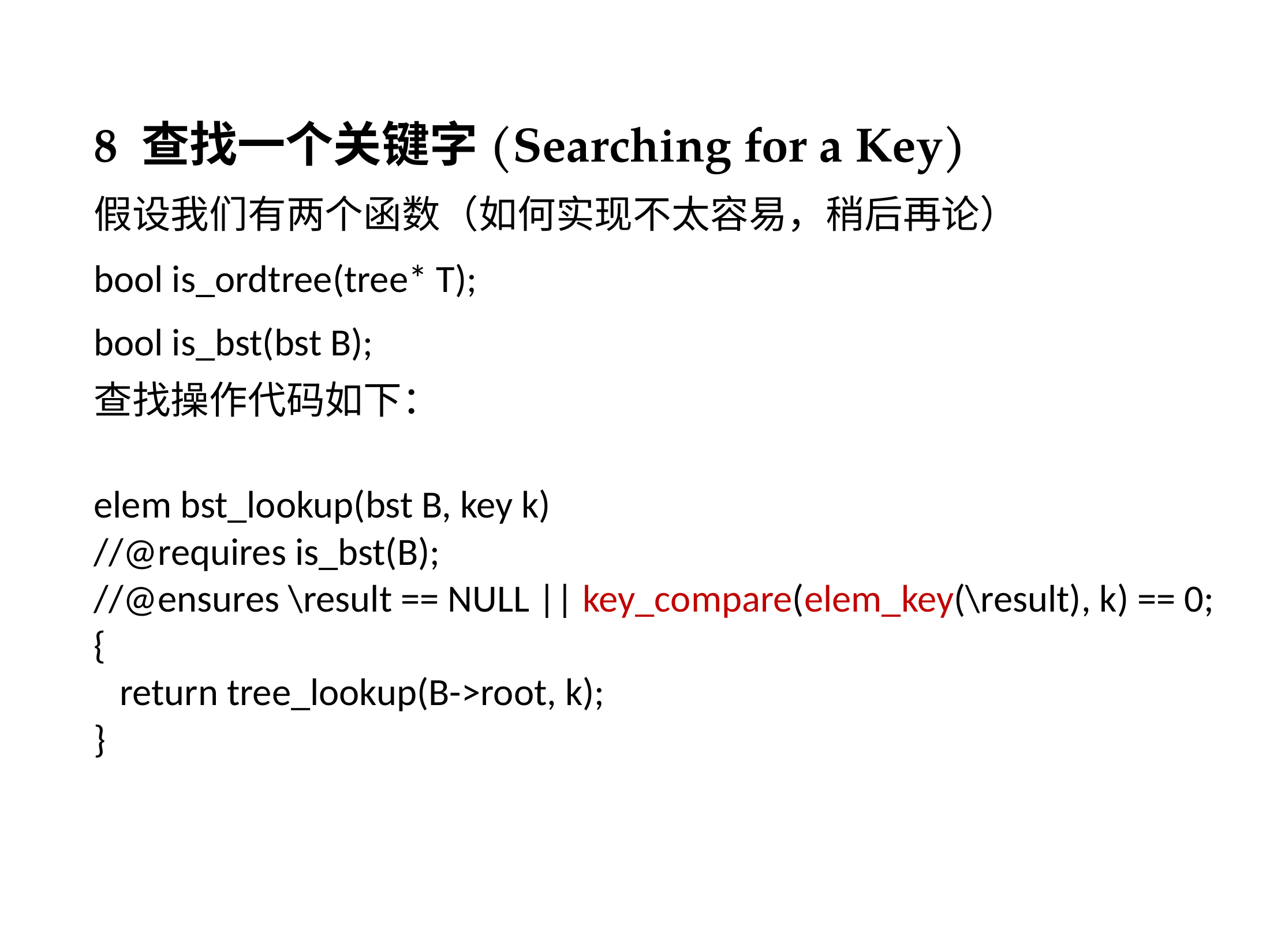

8 查找一个关键字(Searching for a Key)
假设我们有两个函数（如何实现不太容易，稍后再论）
bool is_ordtree(tree* T);
bool is_bst(bst B);
查找操作代码如下：

elem bst_lookup(bst B, key k)
//@requires is_bst(B);
//@ensures \result == NULL || key_compare(elem_key(\result), k) == 0;
{
   return tree_lookup(B->root, k);
}